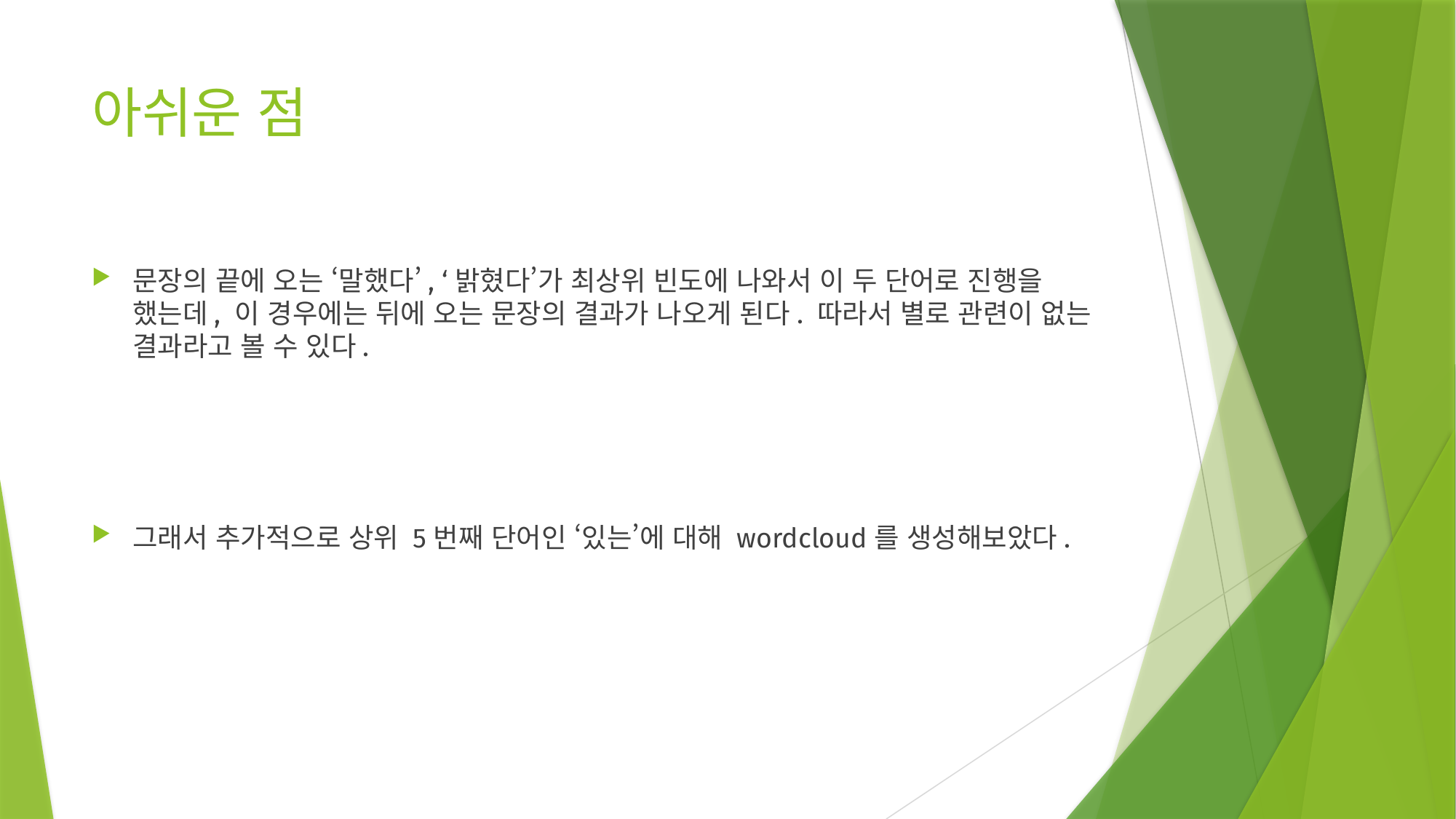

# 아쉬운 점
문장의 끝에 오는 ‘말했다’, ‘밝혔다’가 최상위 빈도에 나와서 이 두 단어로 진행을 했는데, 이 경우에는 뒤에 오는 문장의 결과가 나오게 된다. 따라서 별로 관련이 없는 결과라고 볼 수 있다.

그래서 추가적으로 상위 5번째 단어인 ‘있는’에 대해 wordcloud를 생성해보았다.